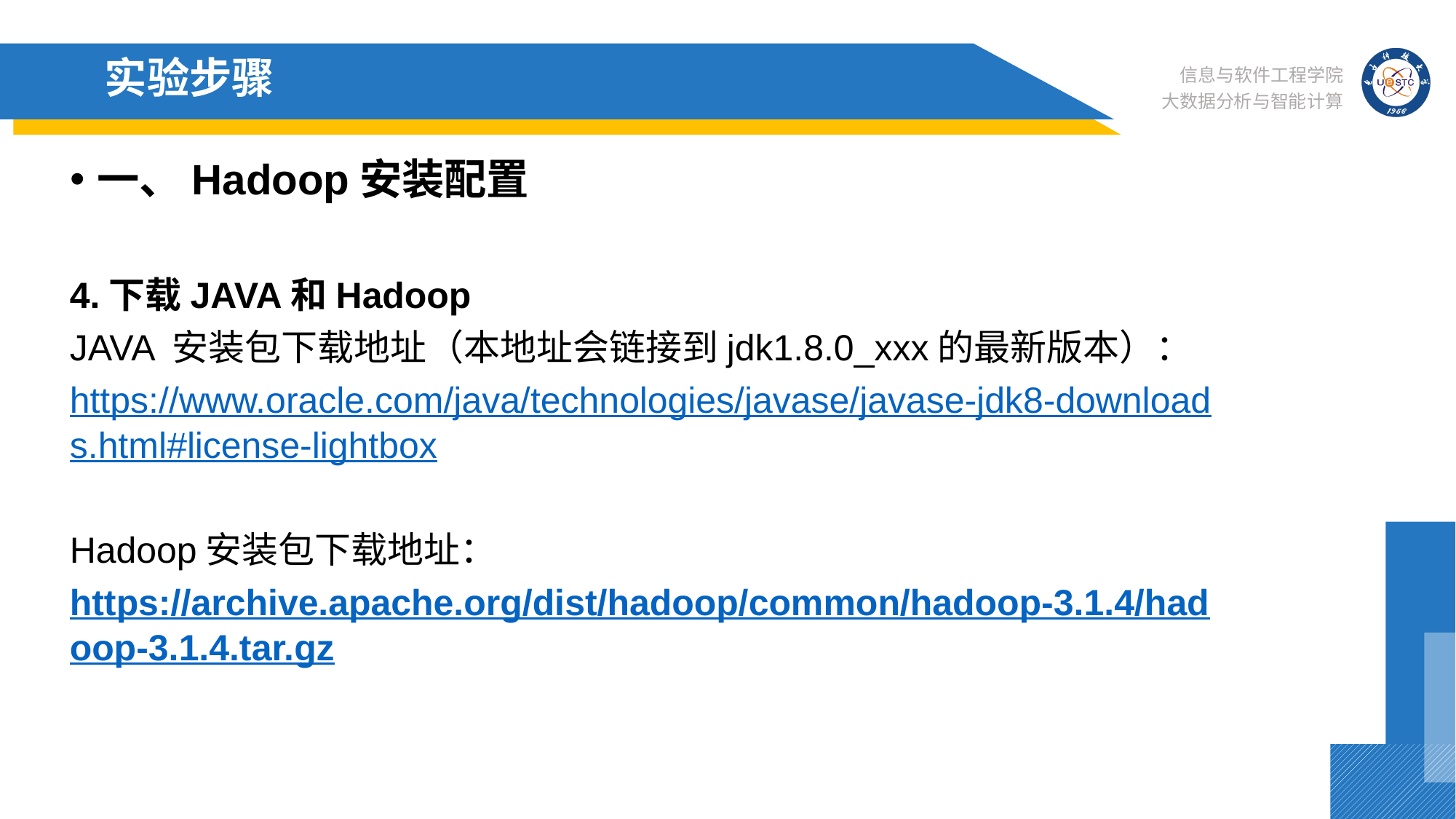

# 实验步骤
一、Hadoop安装配置

4.下载JAVA和Hadoop
JAVA 安装包下载地址（本地址会链接到jdk1.8.0_xxx的最新版本）：
https://www.oracle.com/java/technologies/javase/javase-jdk8-downloads.html#license-lightbox
Hadoop安装包下载地址：
https://archive.apache.org/dist/hadoop/common/hadoop-3.1.4/hadoop-3.1.4.tar.gz